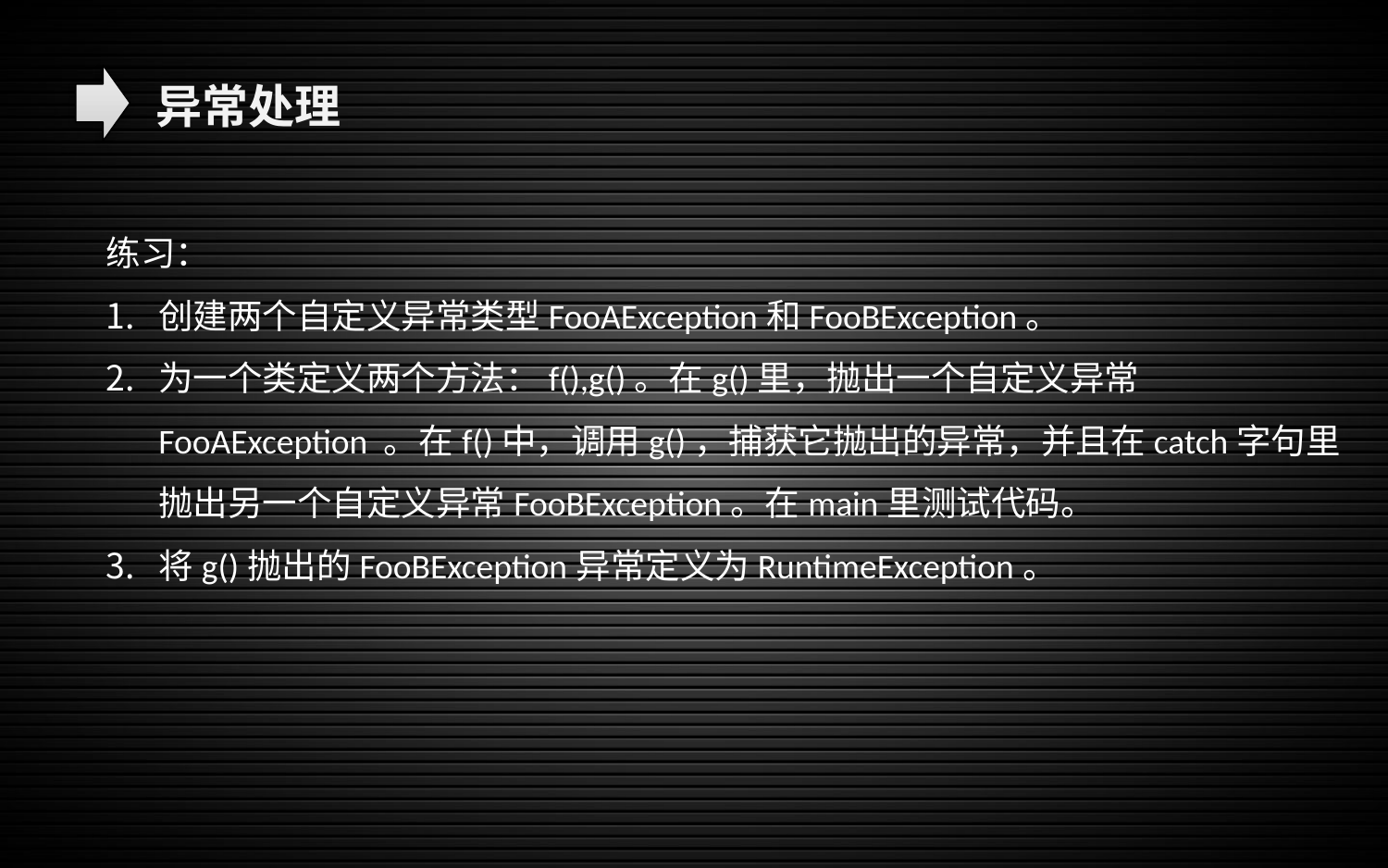

异常处理
练习：
创建两个自定义异常类型FooAException和FooBException。
为一个类定义两个方法：f(),g()。在g()里，抛出一个自定义异常FooAException 。在f()中，调用g()，捕获它抛出的异常，并且在catch字句里抛出另一个自定义异常FooBException。在main里测试代码。
将g()抛出的FooBException异常定义为RuntimeException。